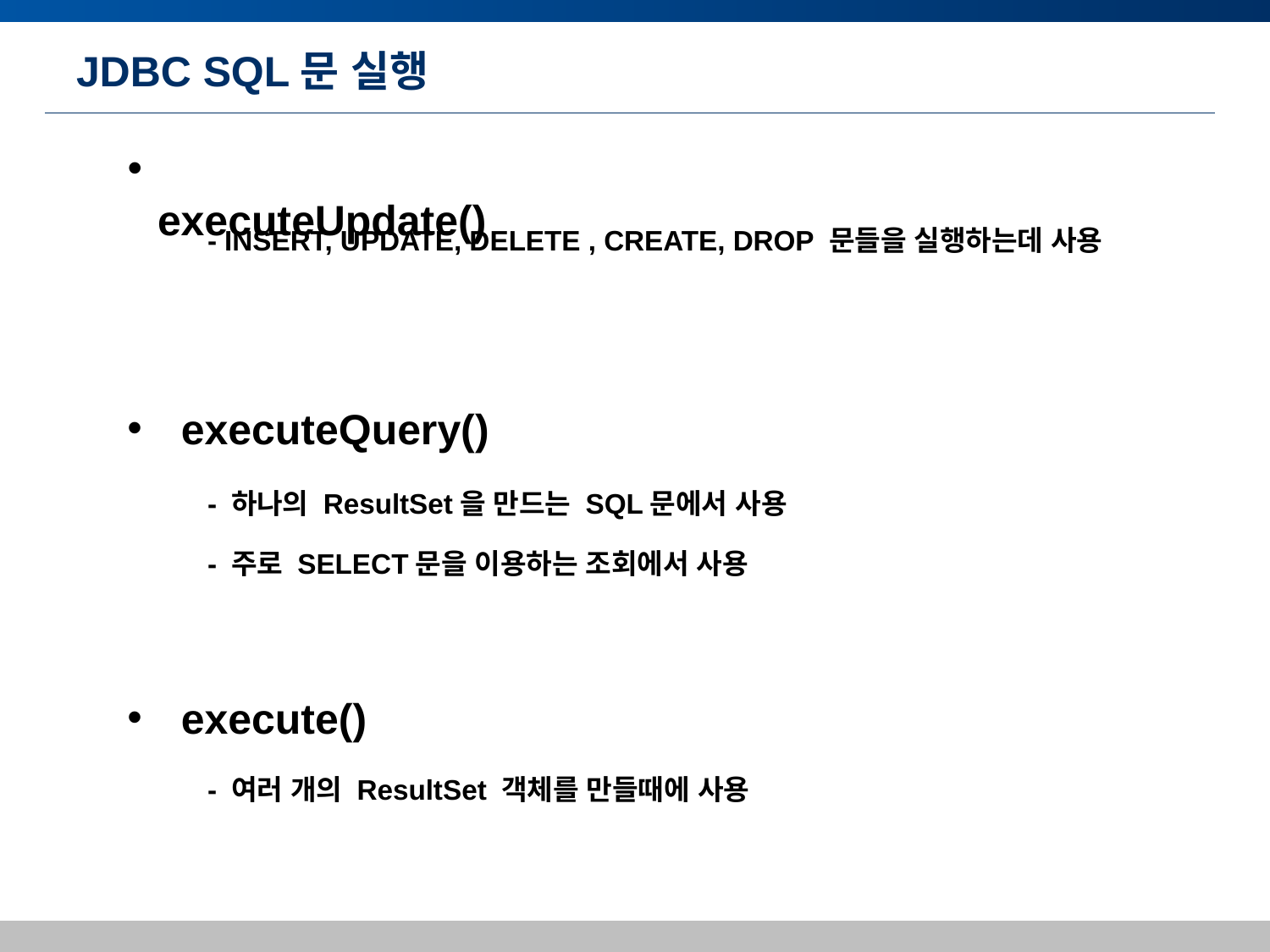

# JDBC SQL문 실행
  executeUpdate()
- INSERT, UPDATE, DELETE , CREATE, DROP 문들을 실행하는데 사용
  executeQuery()
- 하나의 ResultSet을 만드는 SQL문에서 사용
- 주로 SELECT문을 이용하는 조회에서 사용
  execute()
- 여러 개의 ResultSet 객체를 만들때에 사용